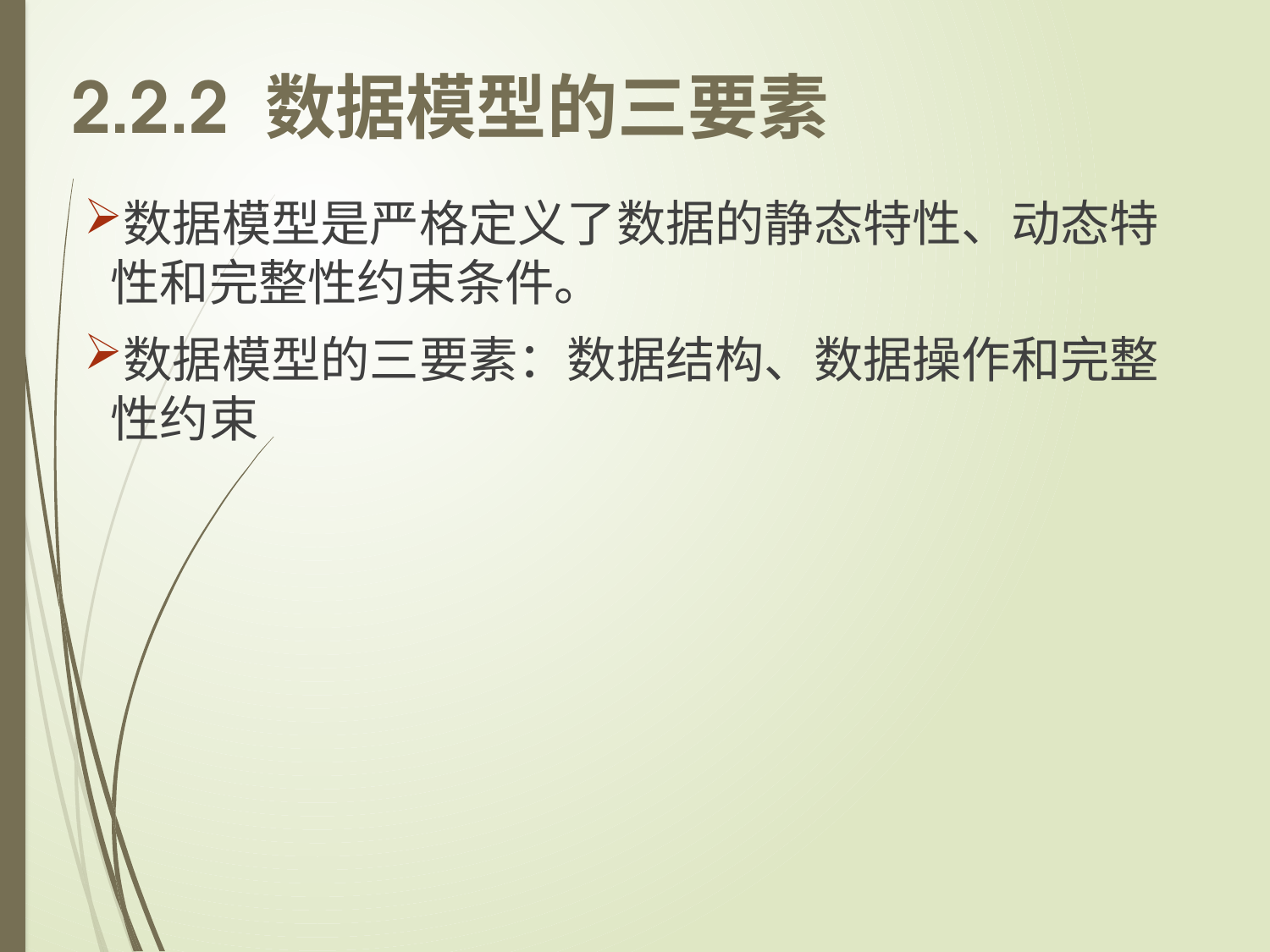

2.2.2 数据模型的三要素
数据模型是严格定义了数据的静态特性、动态特性和完整性约束条件。
数据模型的三要素：数据结构、数据操作和完整性约束